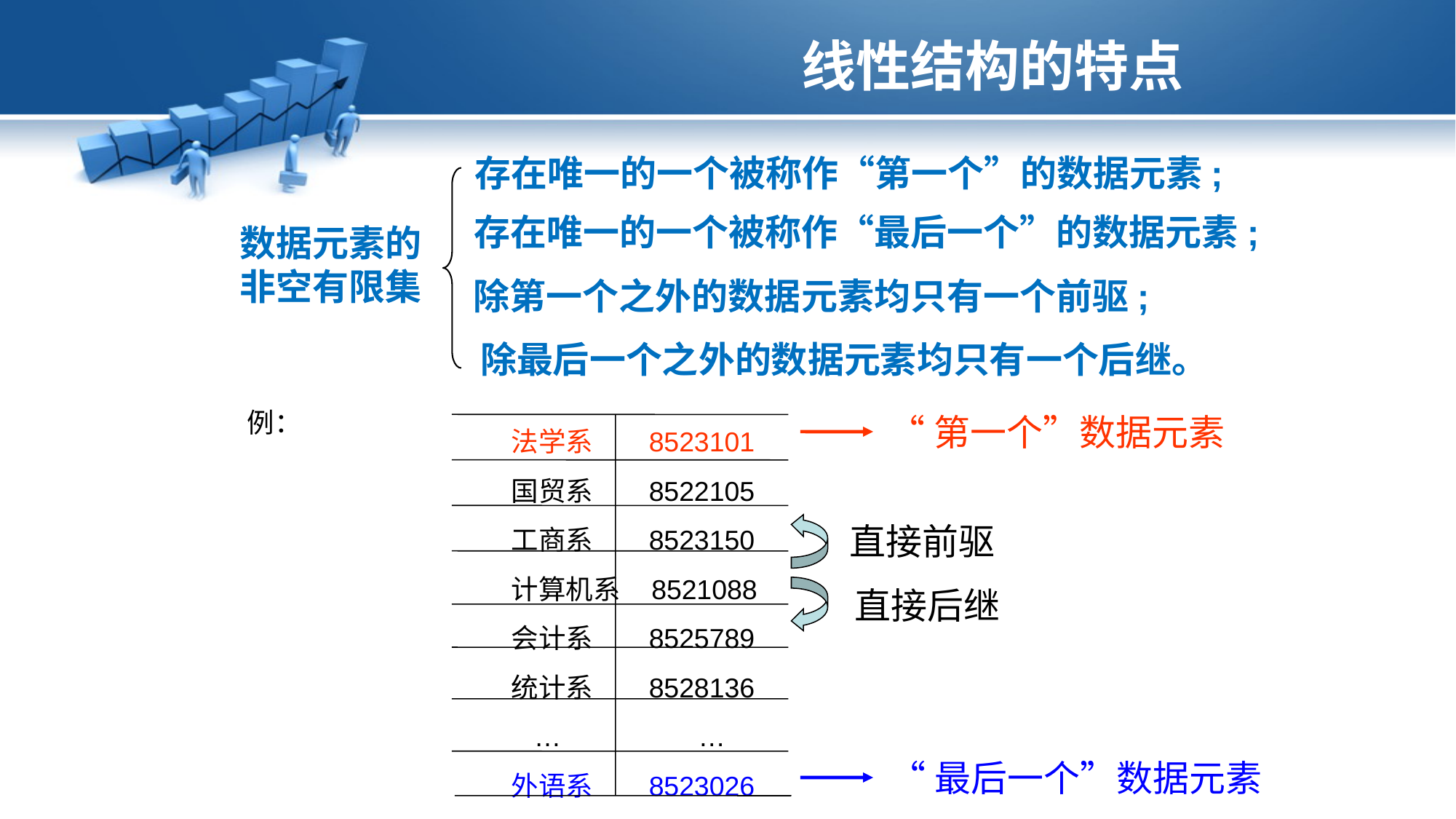

# 线性结构的特点
存在唯一的一个被称作“第一个”的数据元素;

存在唯一的一个被称作“最后一个”的数据元素;
数据元素的
非空有限集
除第一个之外的数据元素均只有一个前驱;
除最后一个之外的数据元素均只有一个后继。
例：
法学系        8523101
国贸系        8522105
工商系        8523150
计算机系    8521088
会计系        8525789
统计系        8528136
   …                  …
外语系        8523026

“第一个”数据元素

直接前驱

直接后继
“最后一个”数据元素